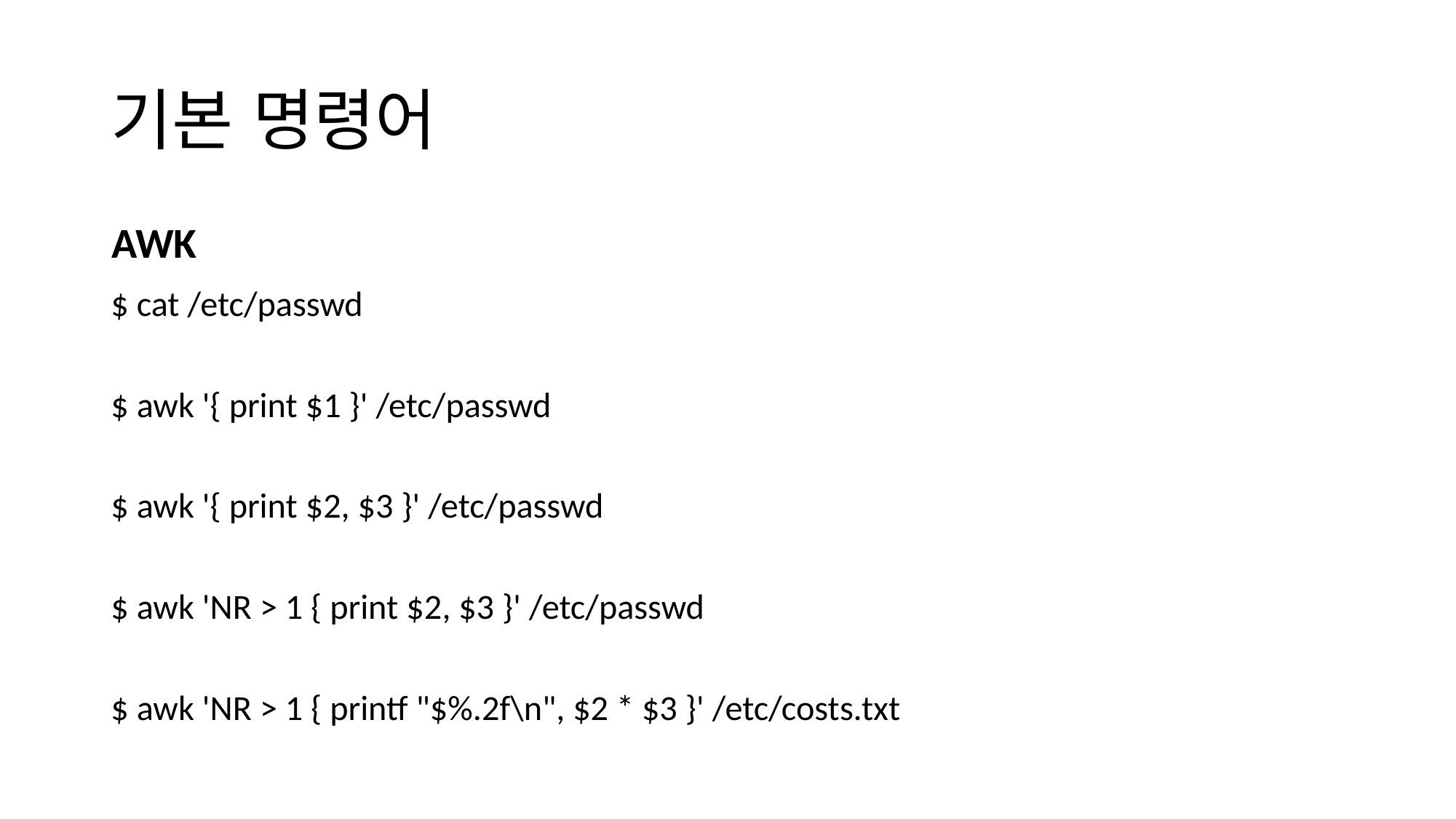

# 기본 명령어
AWK
$ cat /etc/passwd

$ awk '{ print $1 }' /etc/passwd

$ awk '{ print $2, $3 }' /etc/passwd

$ awk 'NR > 1 { print $2, $3 }' /etc/passwd

$ awk 'NR > 1 { printf "$%.2f\n", $2 * $3 }' /etc/costs.txt